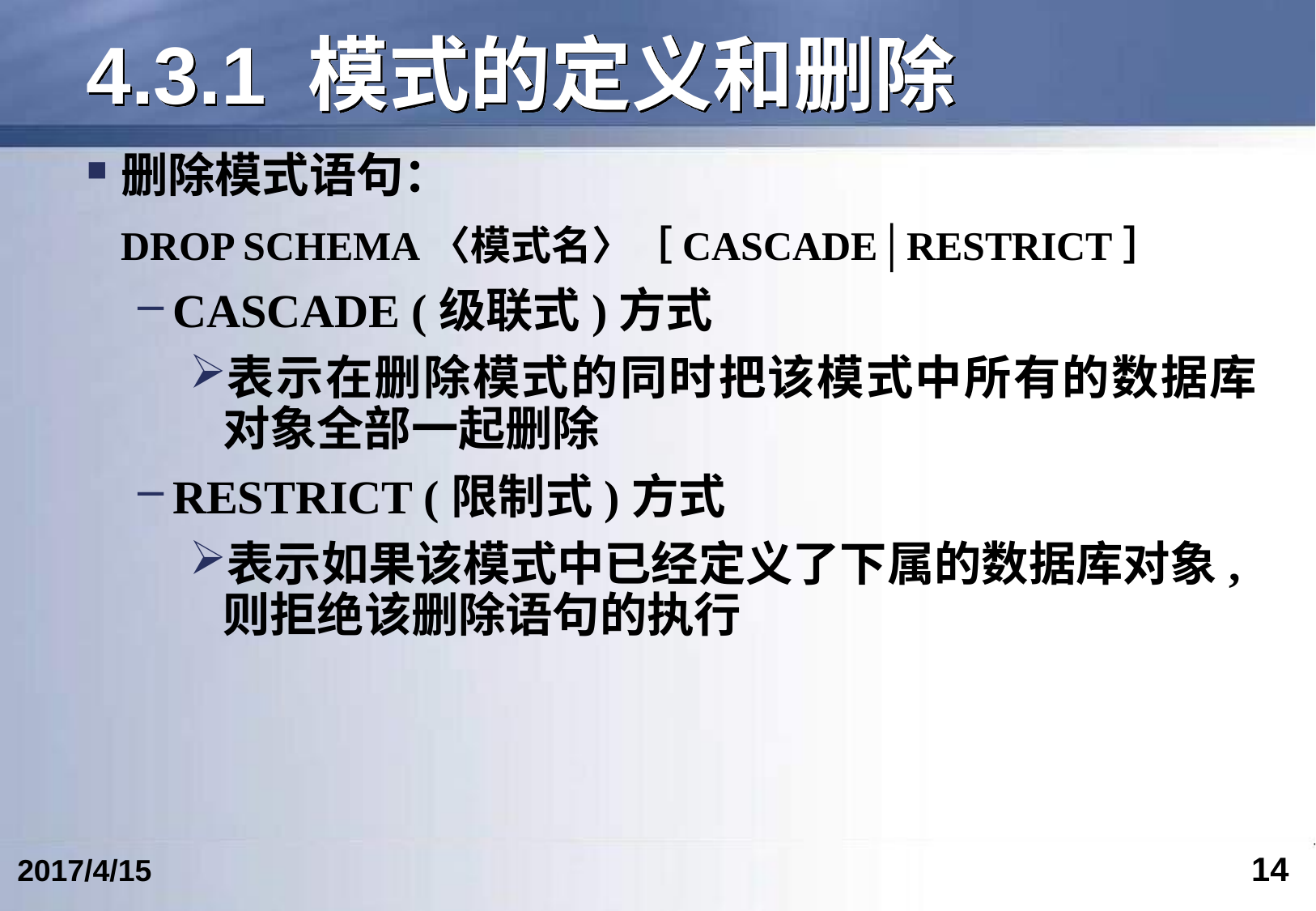

# 4.3.1 模式的定义和删除
删除模式语句：
	DROP SCHEMA〈模式名〉［CASCADE│RESTRICT］
CASCADE (级联式)方式
表示在删除模式的同时把该模式中所有的数据库对象全部一起删除
RESTRICT (限制式)方式
表示如果该模式中已经定义了下属的数据库对象, 则拒绝该删除语句的执行
14
2017/4/15